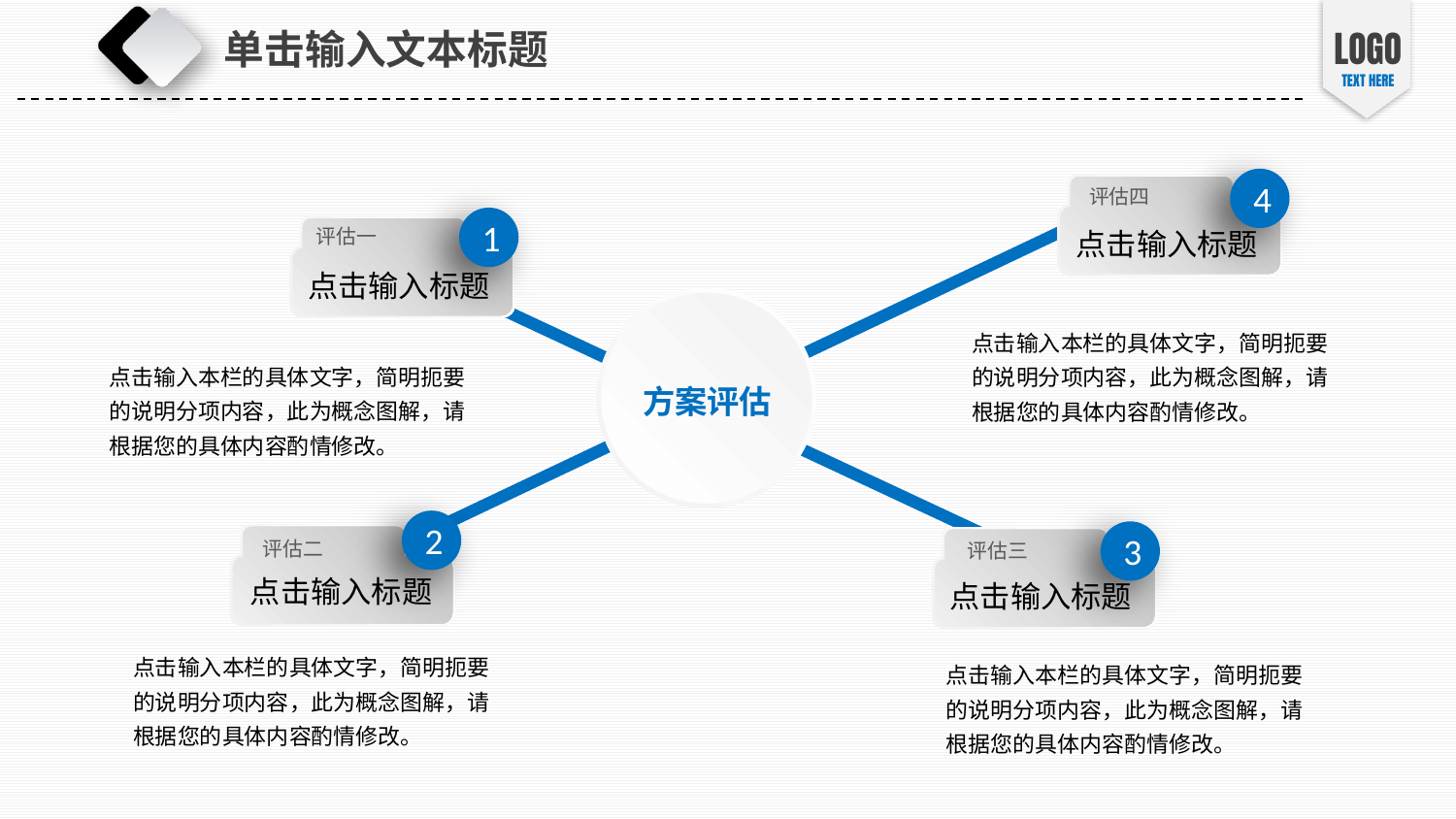

单击输入文本标题
4

评估四
1
评估一

点击输入标题
点击输入标题

方案评估
点击输入本栏的具体文字，简明扼要的说明分项内容，此为概念图解，请根据您的具体内容酌情修改。
点击输入本栏的具体文字，简明扼要的说明分项内容，此为概念图解，请根据您的具体内容酌情修改。
2
3

评估二
评估三
点击输入标题
点击输入标题
点击输入本栏的具体文字，简明扼要的说明分项内容，此为概念图解，请根据您的具体内容酌情修改。
点击输入本栏的具体文字，简明扼要的说明分项内容，此为概念图解，请根据您的具体内容酌情修改。